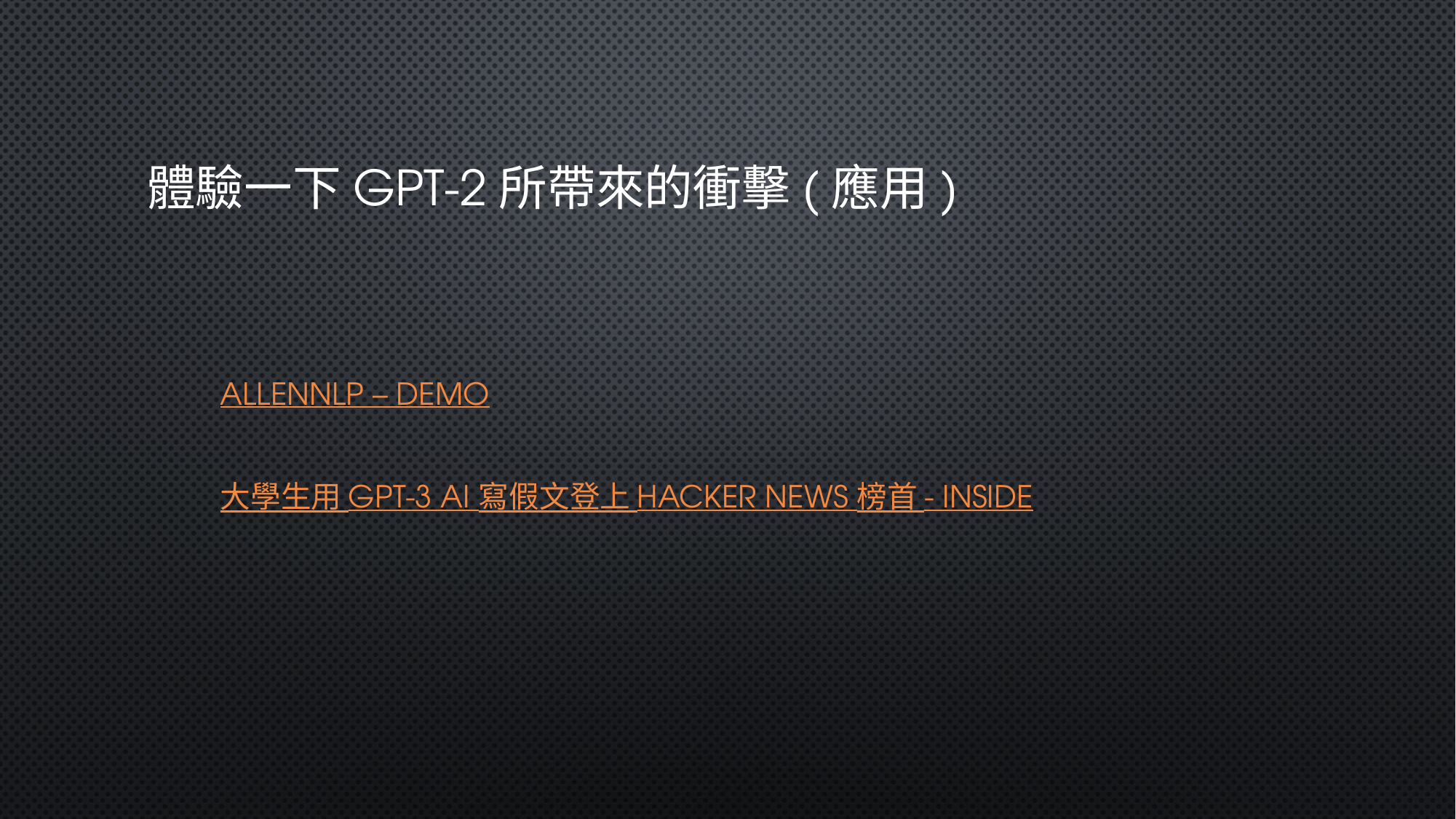

# 體驗一下GPT-2所帶來的衝擊(應用)
AllenNLP – Demo

大學生用 GPT-3 AI 寫假文登上 Hacker News 榜首 - INSIDE